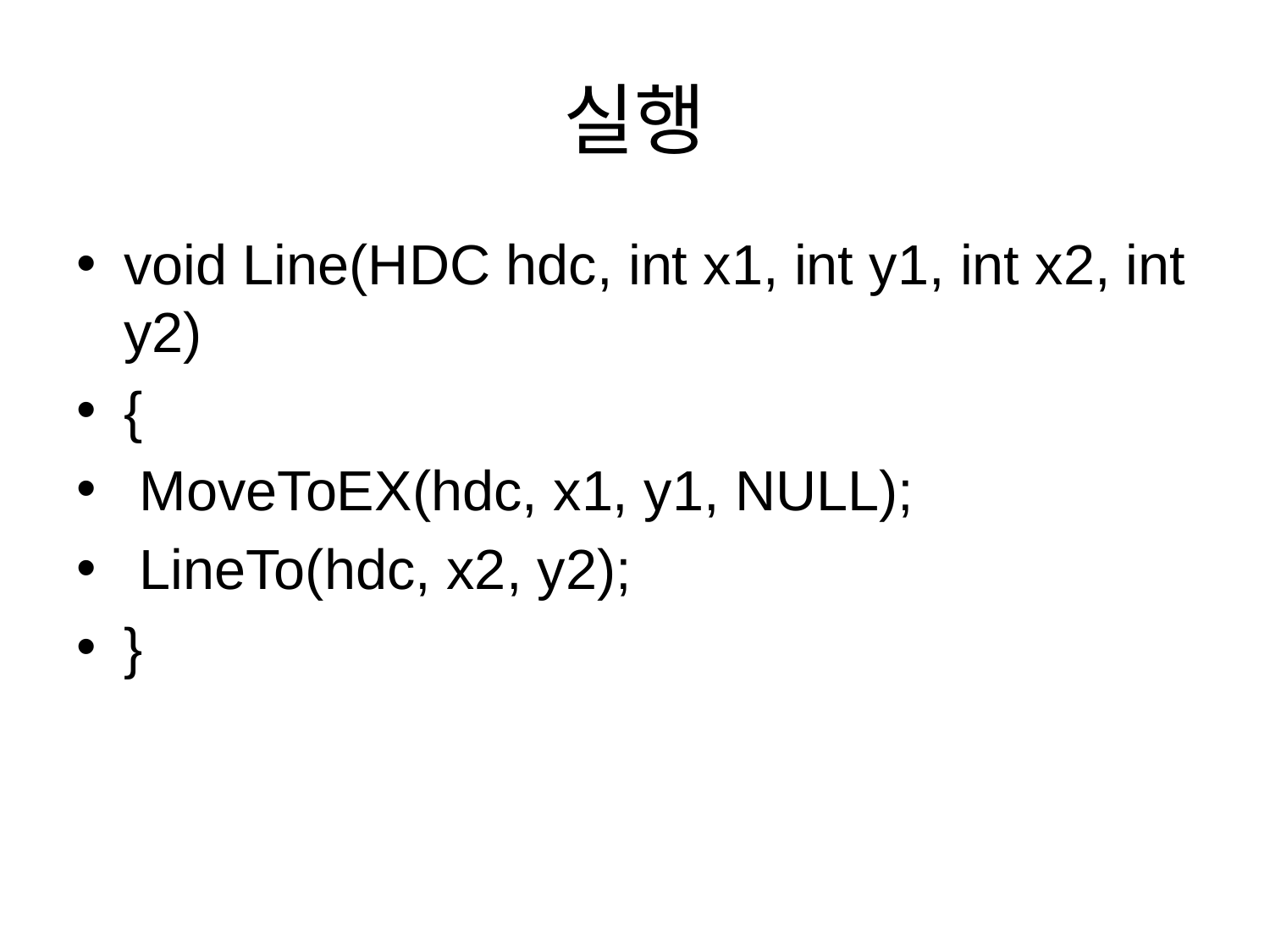

# 실행
void Line(HDC hdc, int x1, int y1, int x2, int y2)
{
 MoveToEX(hdc, x1, y1, NULL);
 LineTo(hdc, x2, y2);
}